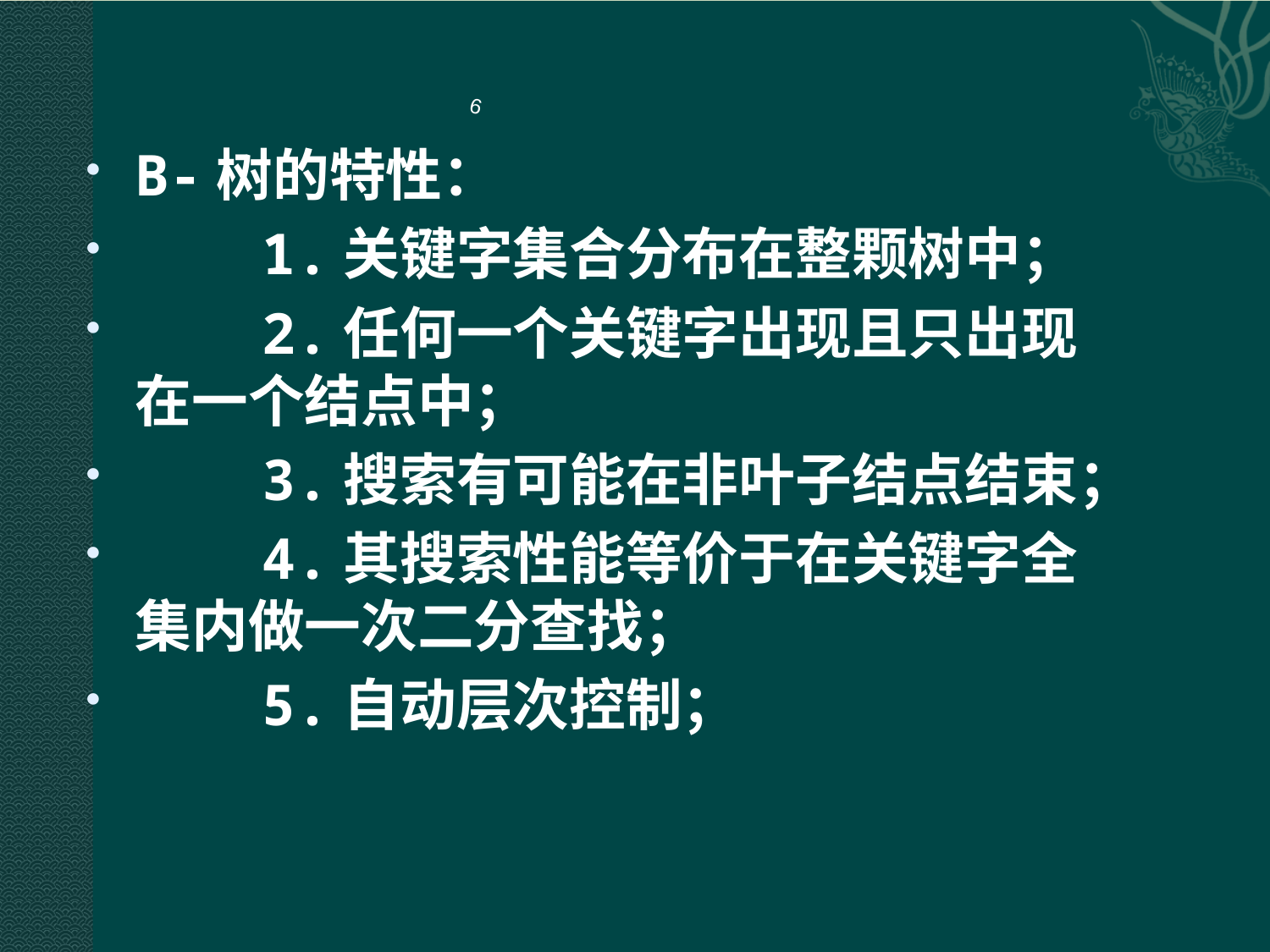

#
6
B-树的特性：
	1.关键字集合分布在整颗树中；
	2.任何一个关键字出现且只出现在一个结点中；
	3.搜索有可能在非叶子结点结束；
	4.其搜索性能等价于在关键字全集内做一次二分查找；
	5.自动层次控制；